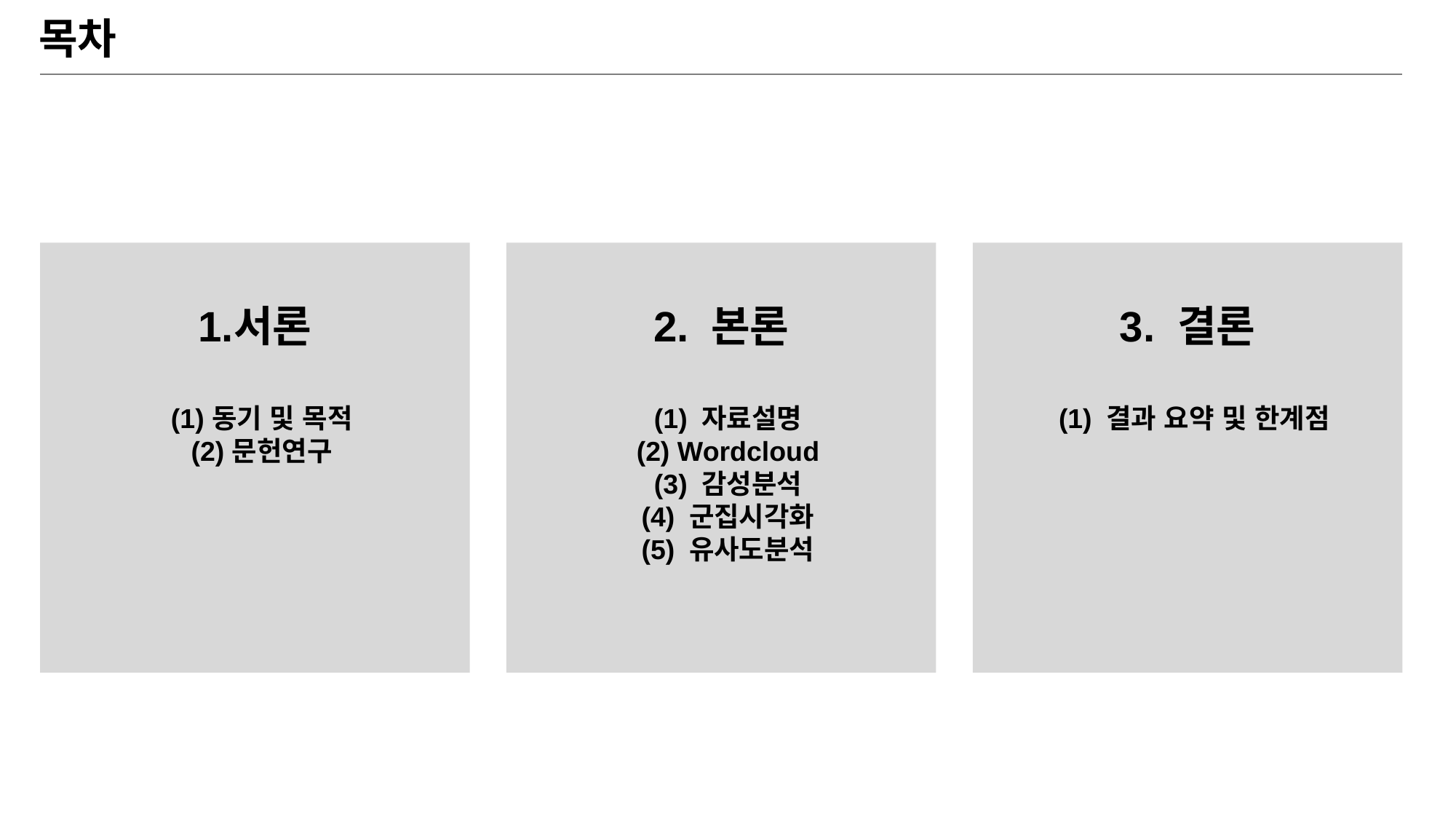

목차

서론

동기 및 목적
문헌연구

2. 본론

(1) 자료설명
(2) Wordcloud
(3) 감성분석
(4) 군집시각화
(5) 유사도분석

3. 결론

(1) 결과 요약 및 한계점